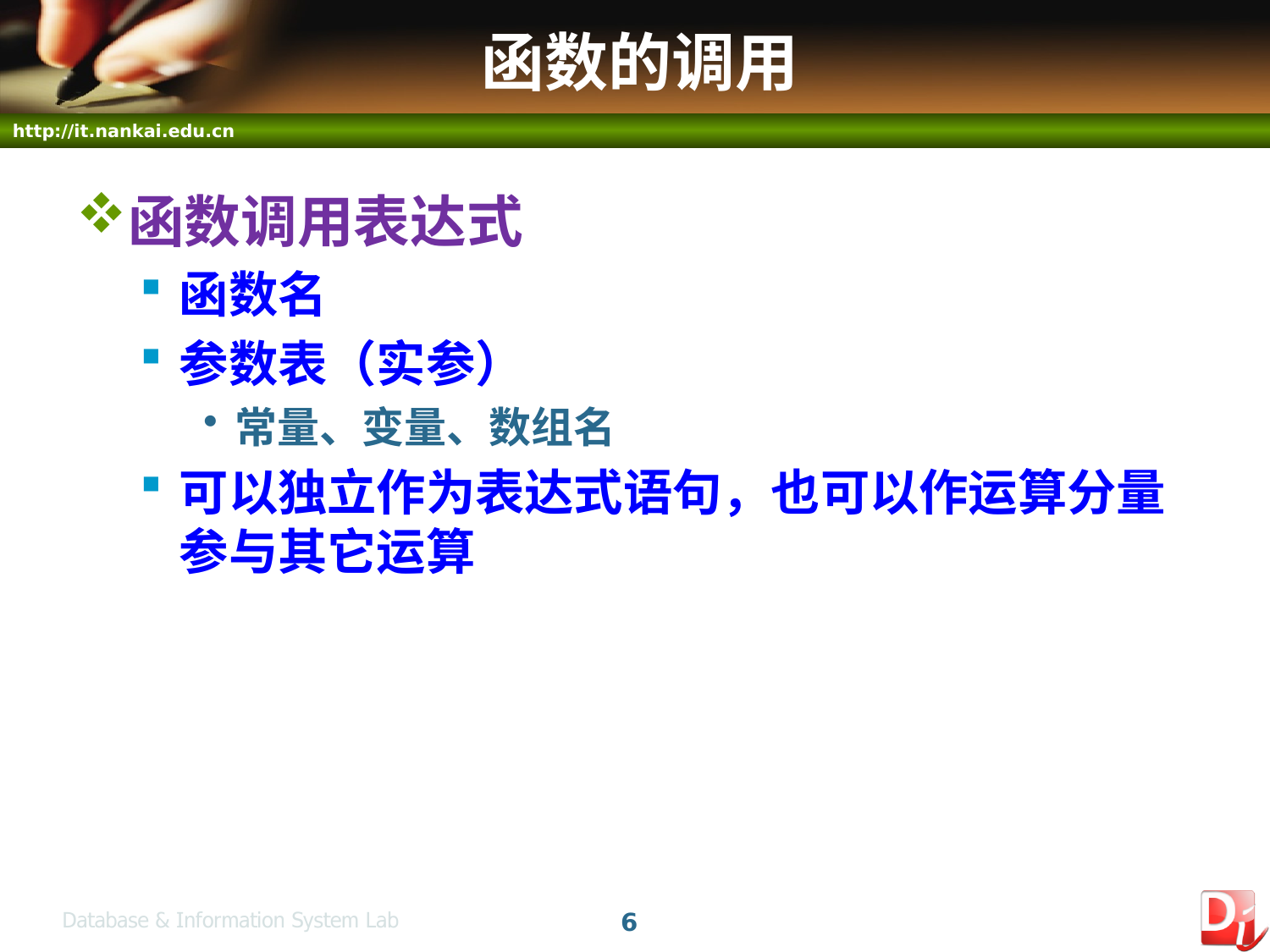

# 函数的调用
函数调用表达式
函数名
参数表（实参）
常量、变量、数组名
可以独立作为表达式语句，也可以作运算分量参与其它运算
6
Database & Information System Lab